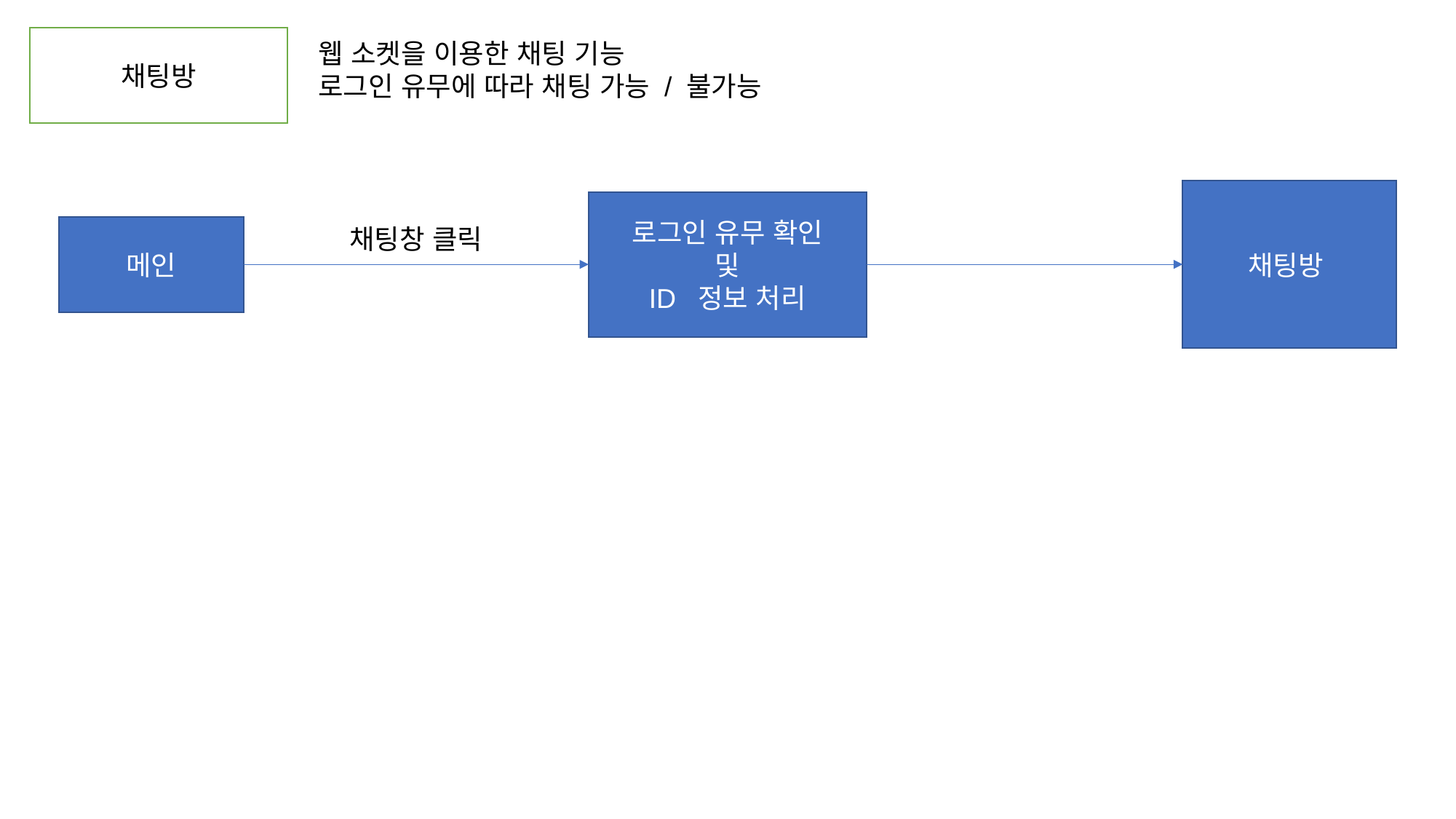

채팅방
웹 소켓을 이용한 채팅 기능
로그인 유무에 따라 채팅 가능 / 불가능
채팅방
로그인 유무 확인
및
ID  정보 처리
메인
채팅창 클릭